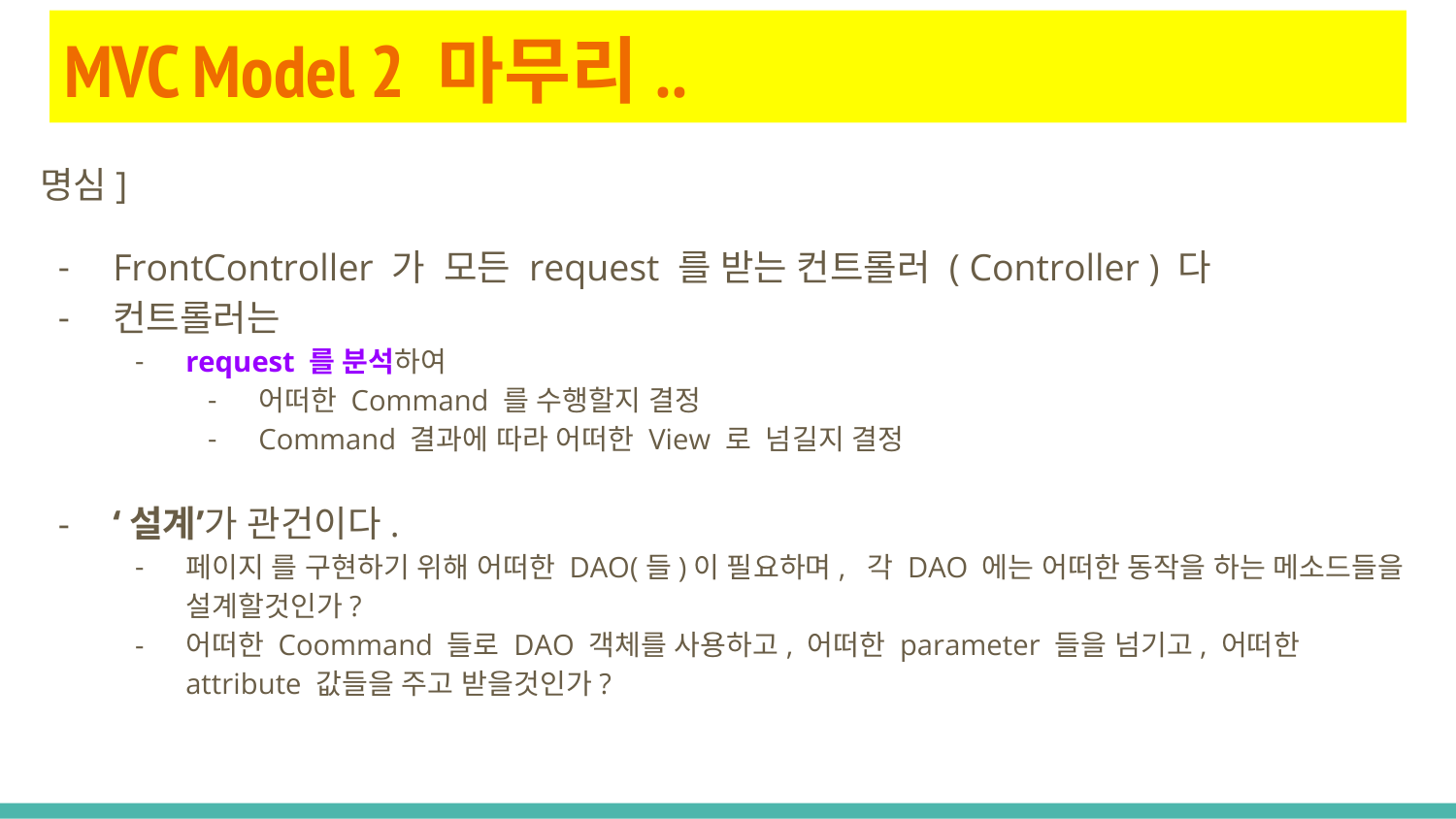

# MVC Model 2 마무리..
명심]
FrontController 가  모든 request 를 받는 컨트롤러 ( Controller ) 다
컨트롤러는
request 를 분석하여
어떠한 Command 를 수행할지 결정
Command 결과에 따라 어떠한 View 로  넘길지 결정
‘설계’가 관건이다.
페이지 를 구현하기 위해 어떠한 DAO(들)이 필요하며,  각 DAO 에는 어떠한 동작을 하는 메소드들을 설계할것인가?
어떠한 Coommand 들로 DAO 객체를 사용하고, 어떠한 parameter 들을 넘기고, 어떠한 attribute 값들을 주고 받을것인가?